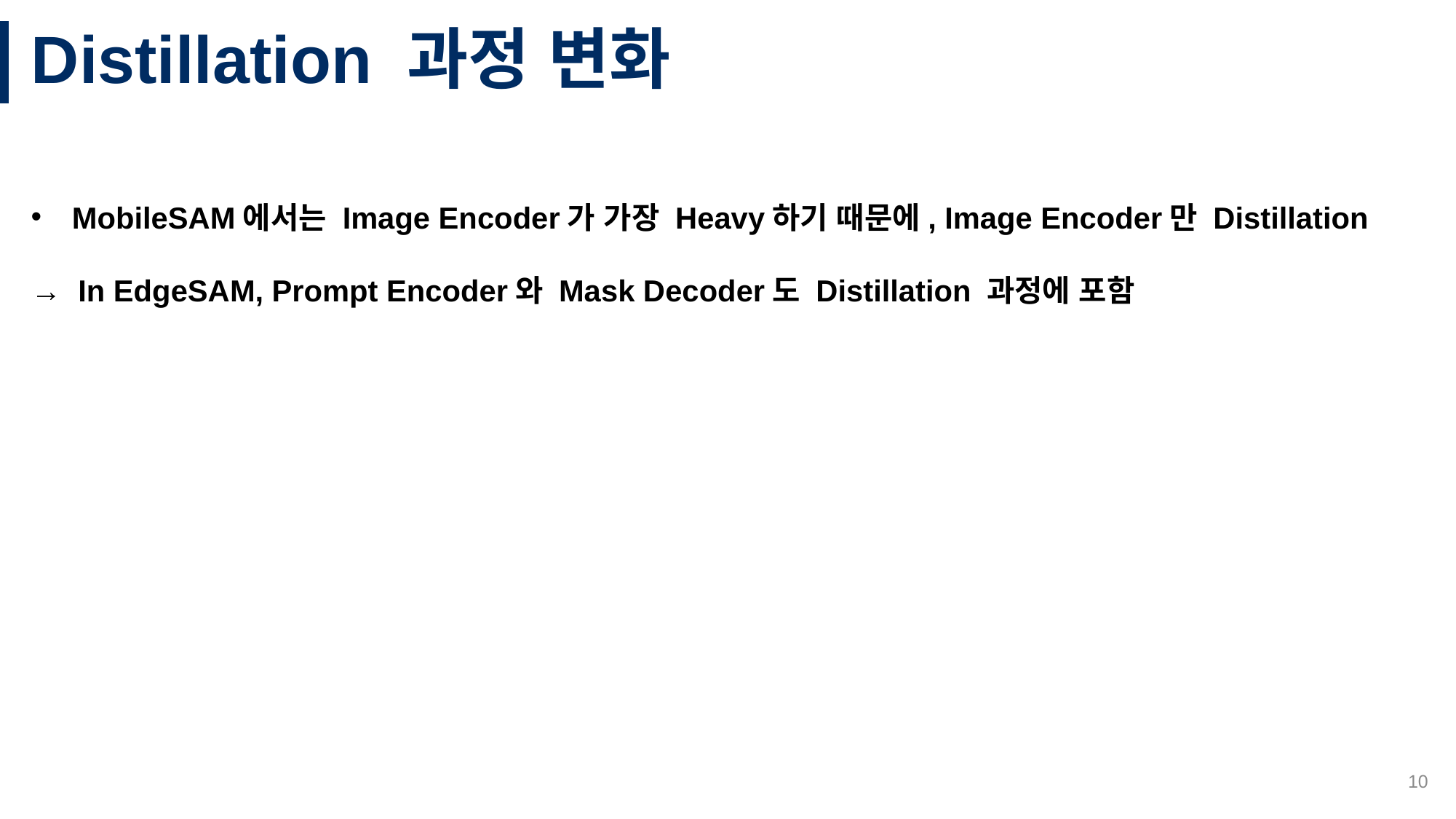

# Distillation 과정 변화
MobileSAM에서는 Image Encoder가 가장 Heavy하기 때문에, Image Encoder만 Distillation
→  In EdgeSAM, Prompt Encoder와 Mask Decoder도 Distillation 과정에 포함
10